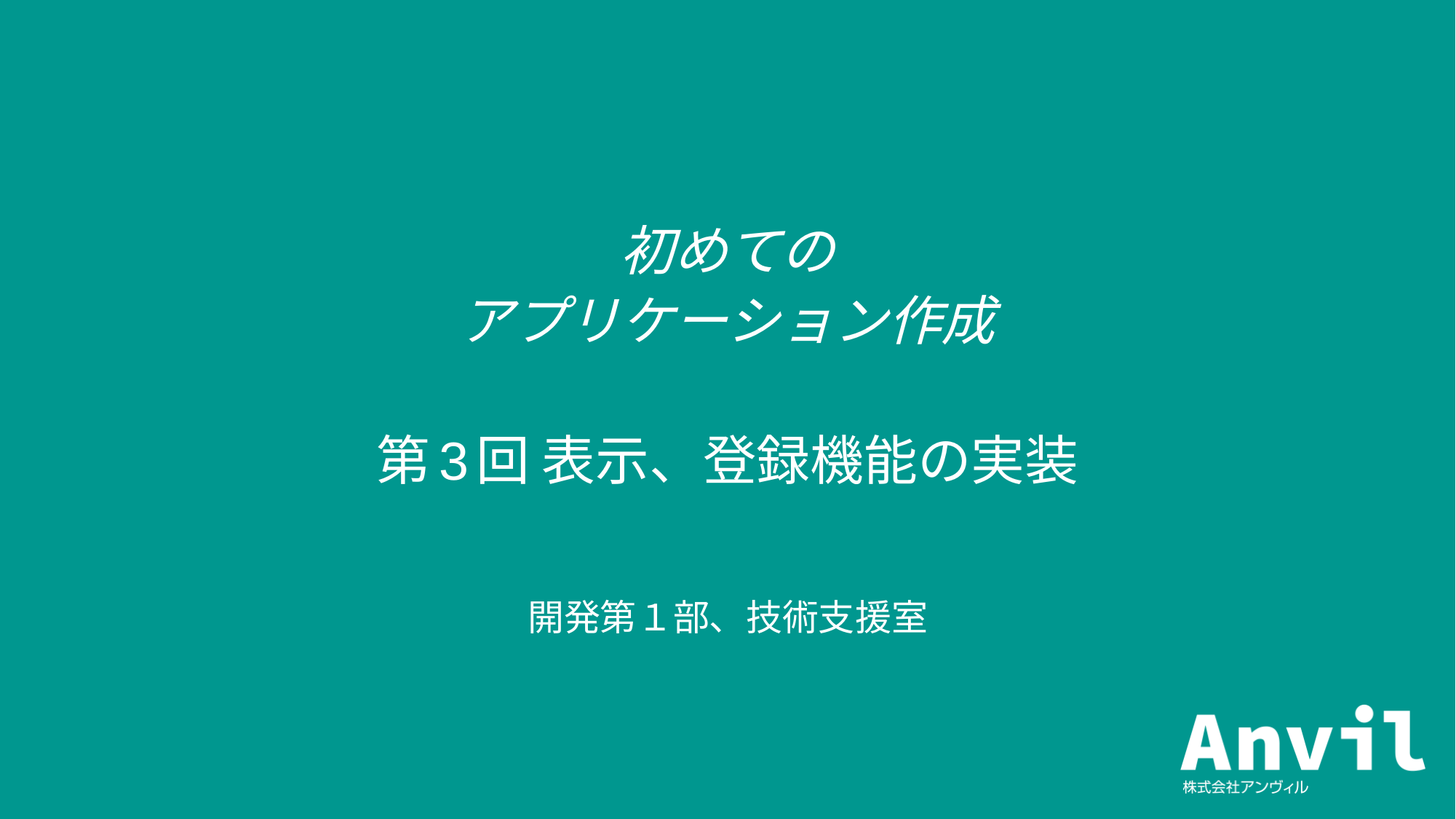

# 初めての アプリケーション作成 第3回 表示、登録機能の実装
開発第１部、技術支援室